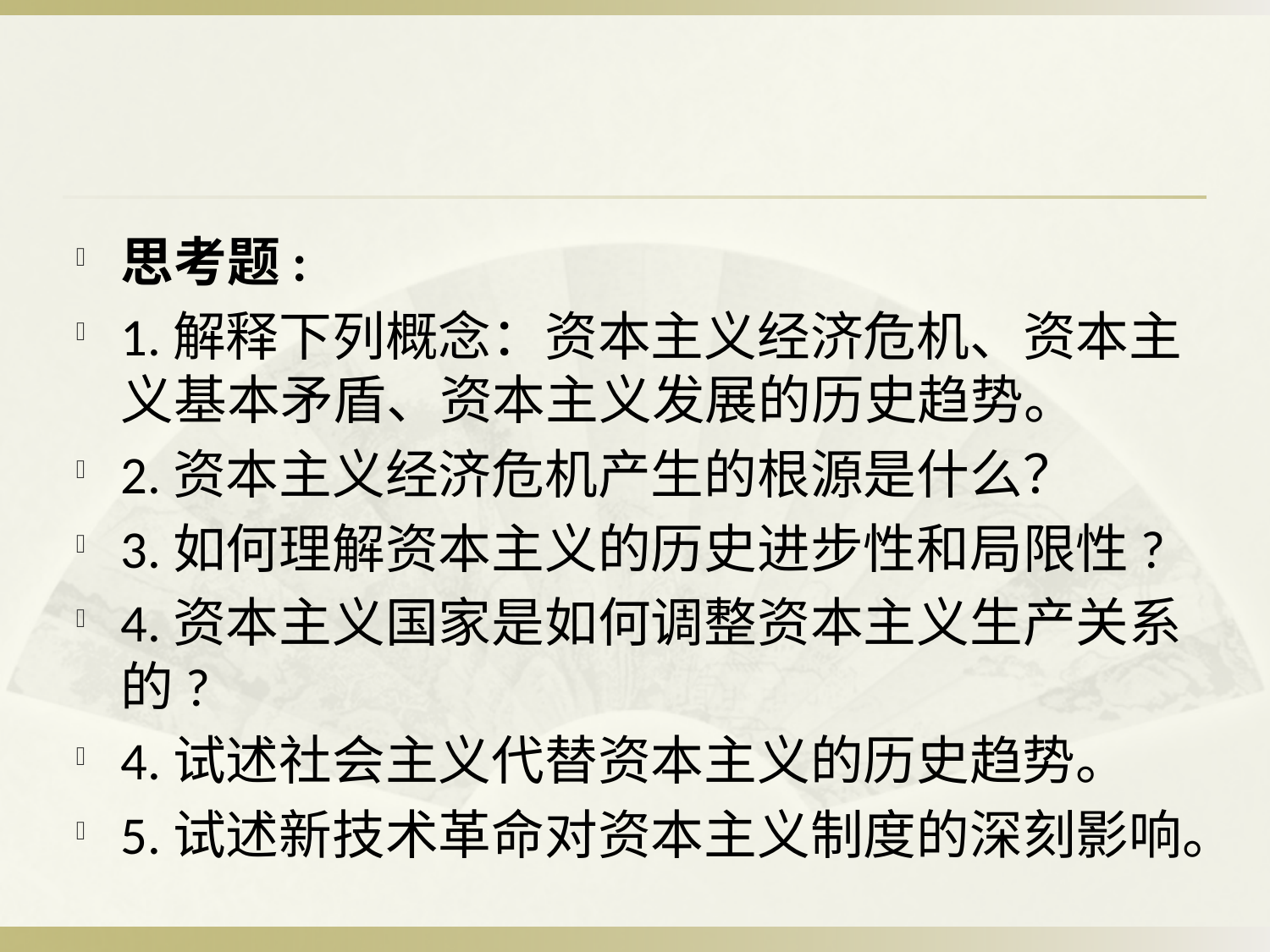

#
思考题:
1.解释下列概念：资本主义经济危机、资本主义基本矛盾、资本主义发展的历史趋势。
2.资本主义经济危机产生的根源是什么？
3.如何理解资本主义的历史进步性和局限性?
4.资本主义国家是如何调整资本主义生产关系的?
4.试述社会主义代替资本主义的历史趋势。
5.试述新技术革命对资本主义制度的深刻影响。